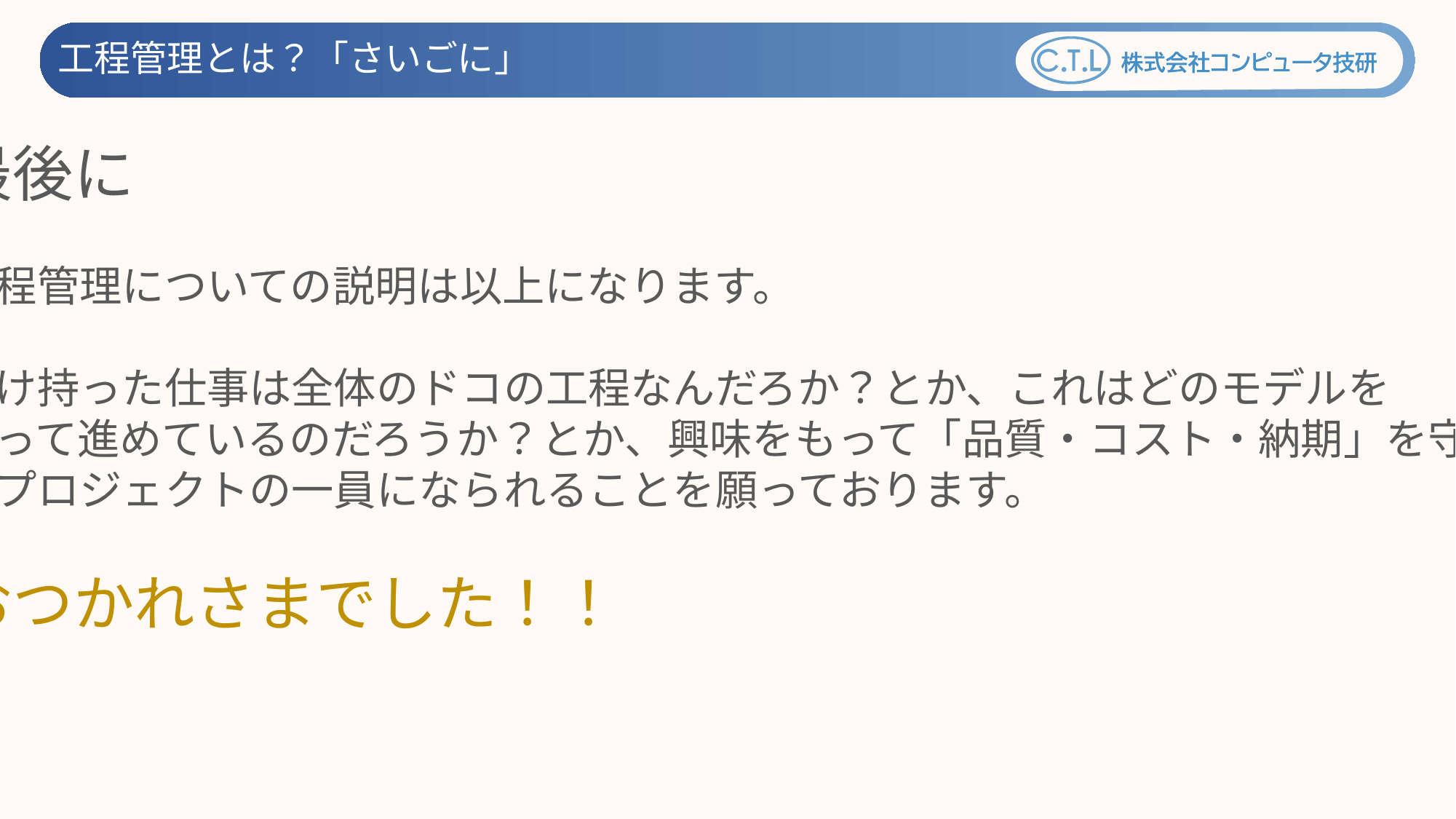

工程管理とは？「さいごに」
最後に

工程管理についての説明は以上になります。

受け持った仕事は全体のドコの工程なんだろか？とか、これはどのモデルを
使って進めているのだろうか？とか、興味をもって「品質・コスト・納期」を守れ
るプロジェクトの一員になられることを願っております。

おつかれさまでした！！